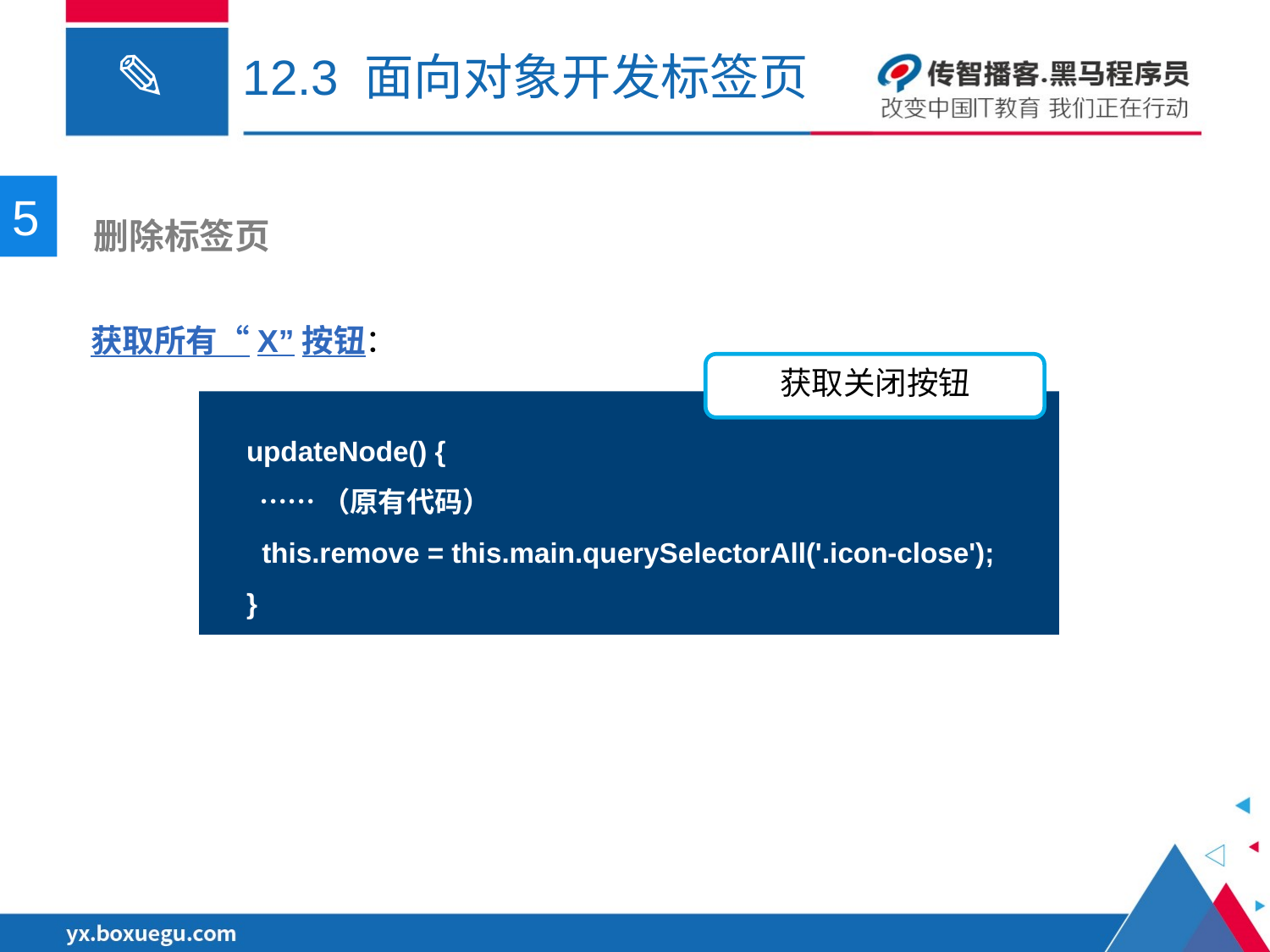

# 12.3 面向对象开发标签页

5
  删除标签页
获取所有“X”按钮：
获取关闭按钮

updateNode() {
  ……（原有代码）
  this.remove = this.main.querySelectorAll('.icon-close');
}